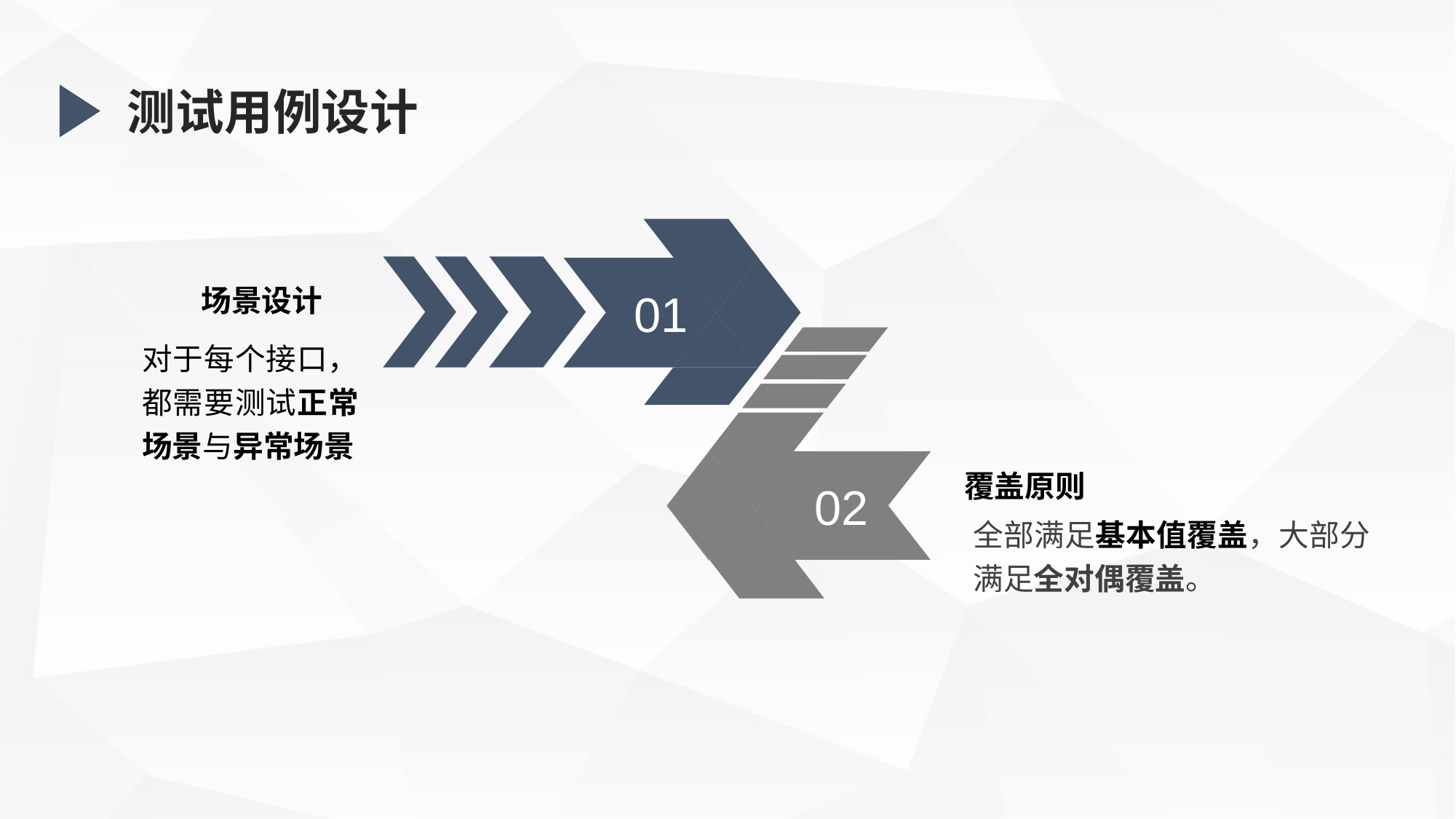

测试用例设计

01

场景设计
对于每个接口，都需要测试正常场景与异常场景

02

覆盖原则
全部满足基本值覆盖，大部分满足全对偶覆盖。